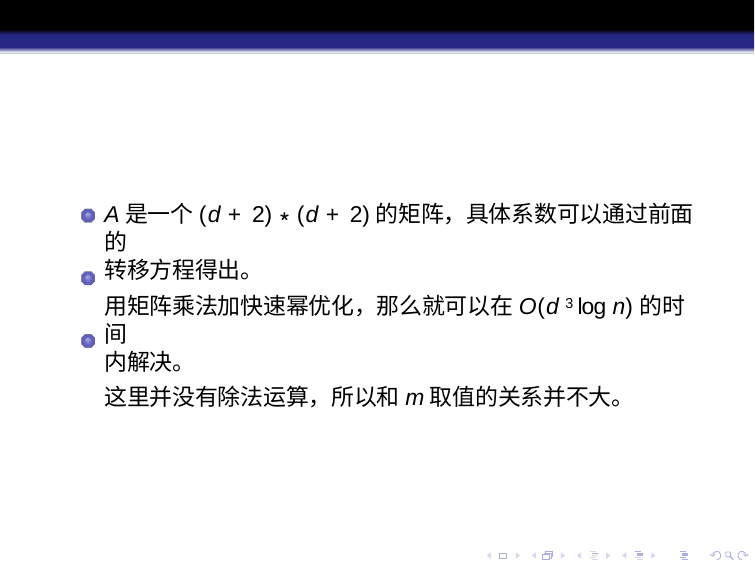

A是一个(d + 2) ∗ (d + 2)的矩阵，具体系数可以通过前面的
转移方程得出。
用矩阵乘法加快速幂优化，那么就可以在O(d 3 log n)的时间
内解决。
这里并没有除法运算，所以和m取值的关系并不大。